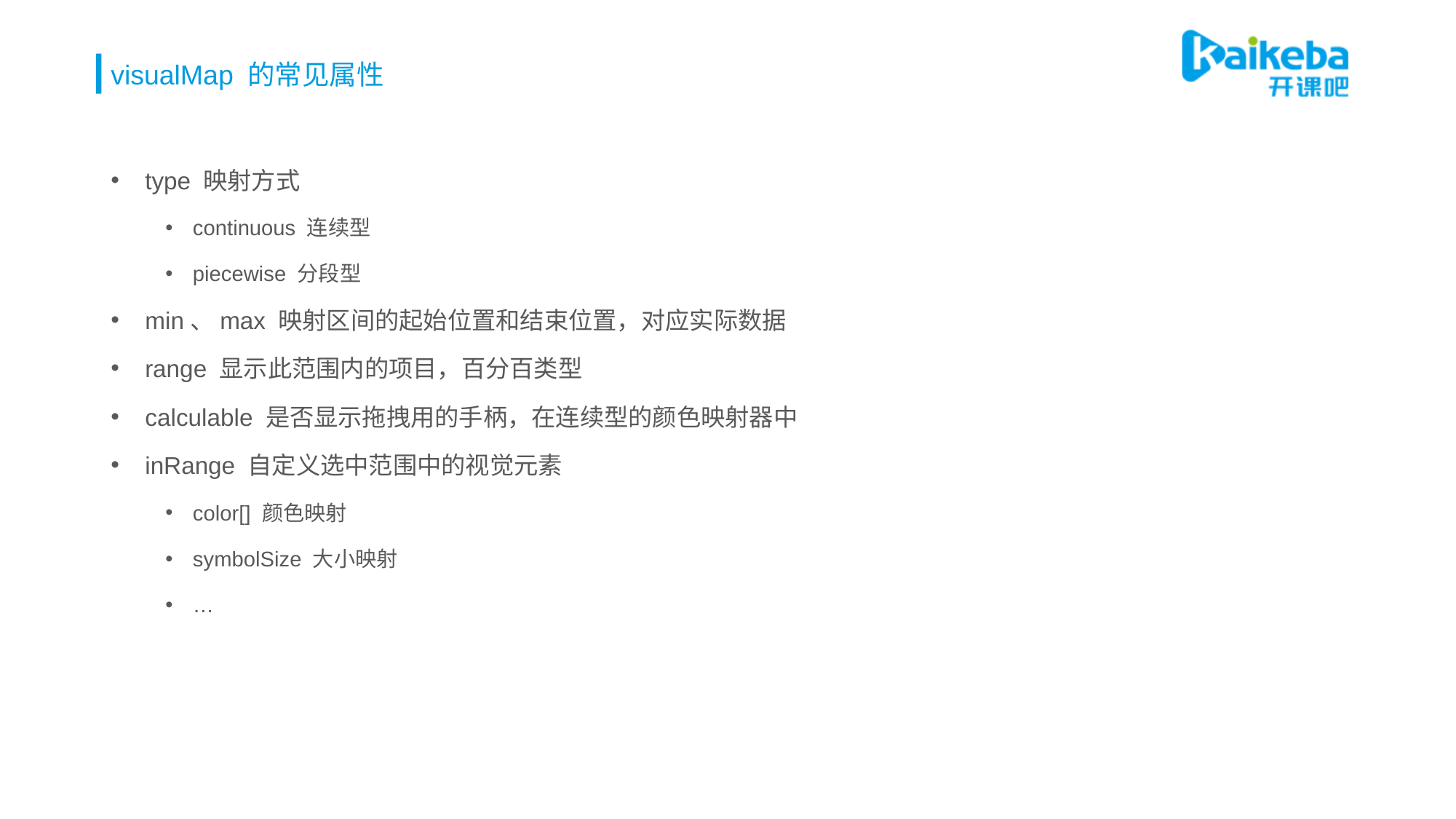

# visualMap 的常见属性
type 映射方式
continuous 连续型
piecewise 分段型
min、max 映射区间的起始位置和结束位置，对应实际数据
range 显示此范围内的项目，百分百类型
calculable 是否显示拖拽用的手柄，在连续型的颜色映射器中
inRange 自定义选中范围中的视觉元素
color[] 颜色映射
symbolSize 大小映射
…